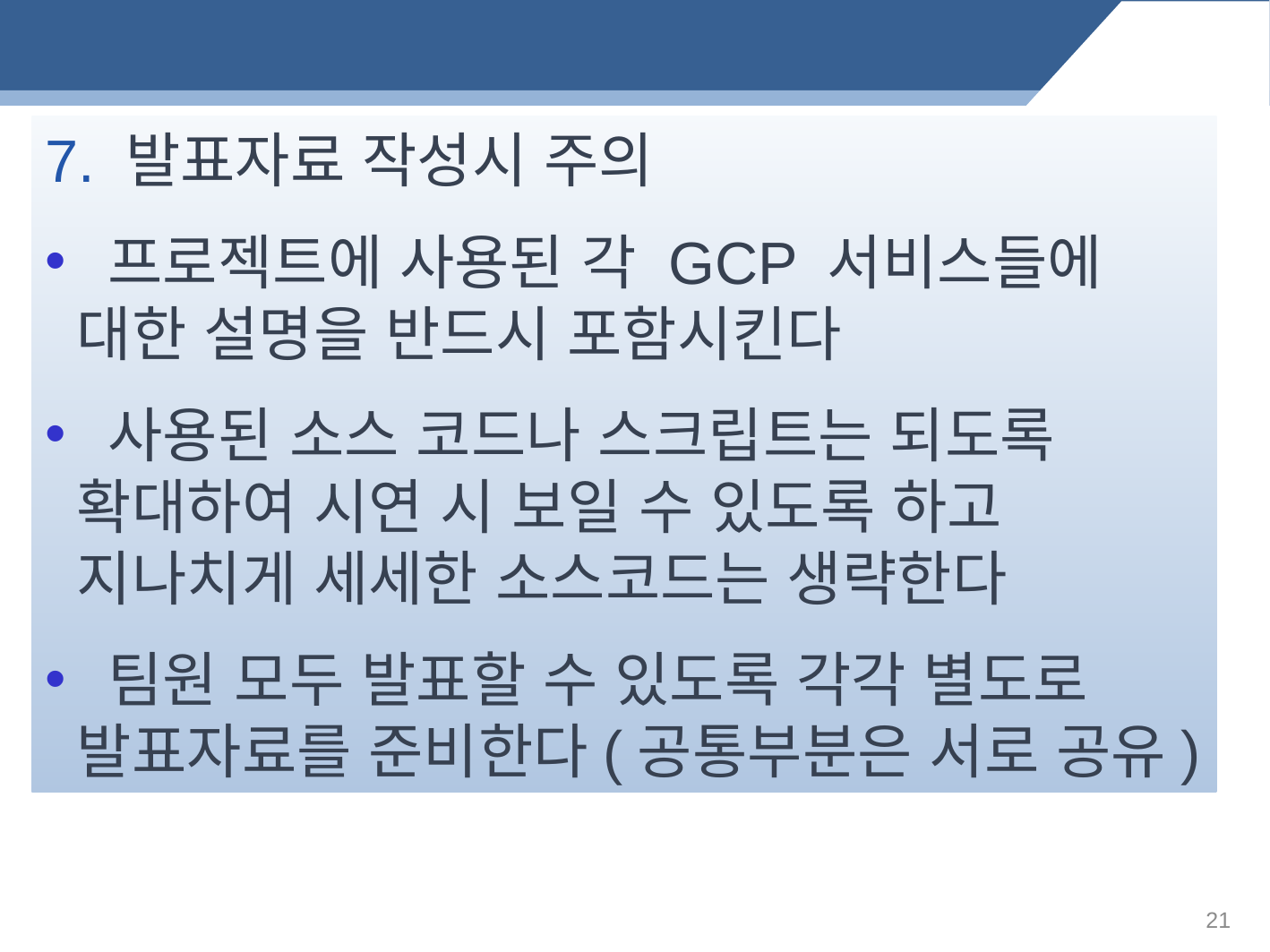

7. 발표자료 작성시 주의
 프로젝트에 사용된 각 GCP 서비스들에 대한 설명을 반드시 포함시킨다
 사용된 소스 코드나 스크립트는 되도록  확대하여 시연 시 보일 수 있도록 하고 지나치게 세세한 소스코드는 생략한다
 팀원 모두 발표할 수 있도록 각각 별도로 발표자료를 준비한다(공통부분은 서로 공유)